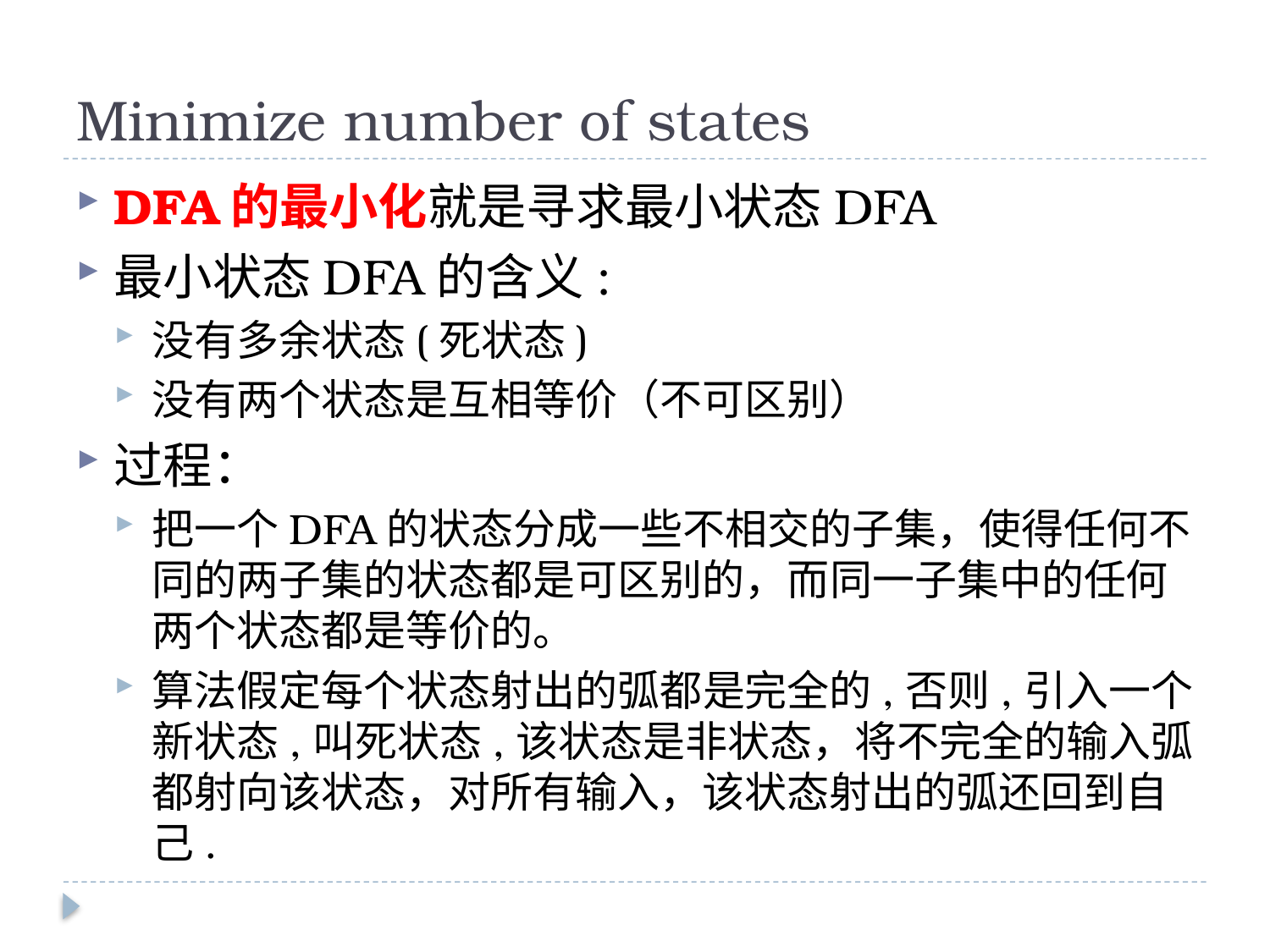

# Minimize number of states
DFA的最小化就是寻求最小状态DFA
最小状态DFA的含义:
没有多余状态(死状态)
没有两个状态是互相等价（不可区别）
过程：
把一个DFA的状态分成一些不相交的子集，使得任何不同的两子集的状态都是可区别的，而同一子集中的任何两个状态都是等价的。
算法假定每个状态射出的弧都是完全的,否则,引入一个新状态,叫死状态,该状态是非状态，将不完全的输入弧都射向该状态，对所有输入，该状态射出的弧还回到自己.

103